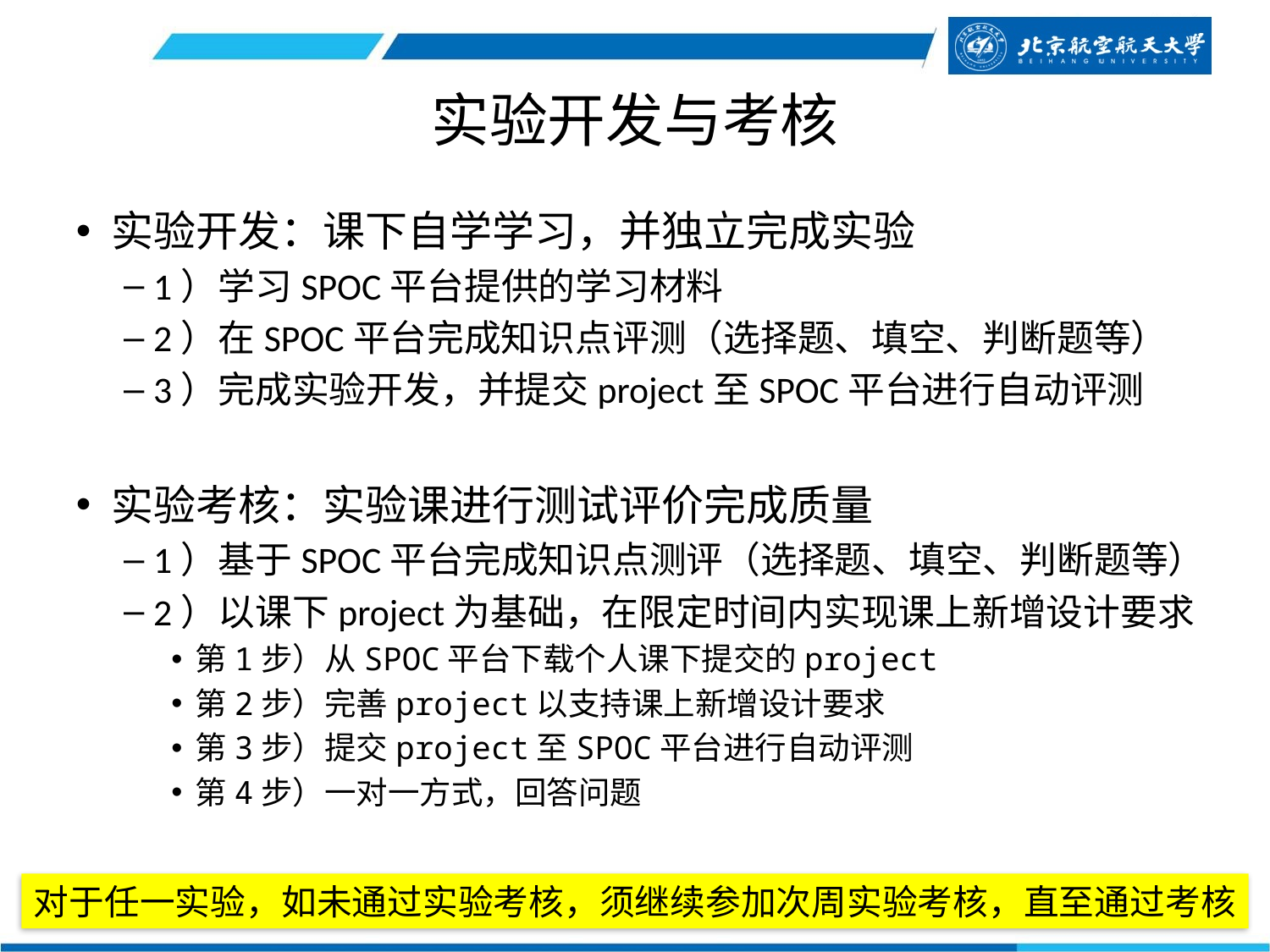

# 实验开发与考核
实验开发：课下自学学习，并独立完成实验
1）学习SPOC平台提供的学习材料
2）在SPOC平台完成知识点评测（选择题、填空、判断题等）
3）完成实验开发，并提交project至SPOC平台进行自动评测

实验考核：实验课进行测试评价完成质量
1）基于SPOC平台完成知识点测评（选择题、填空、判断题等）
2）以课下project为基础，在限定时间内实现课上新增设计要求
第1步）从SPOC平台下载个人课下提交的project
第2步）完善project以支持课上新增设计要求
第3步）提交project至SPOC平台进行自动评测
第4步）一对一方式，回答问题
对于任一实验，如未通过实验考核，须继续参加次周实验考核，直至通过考核